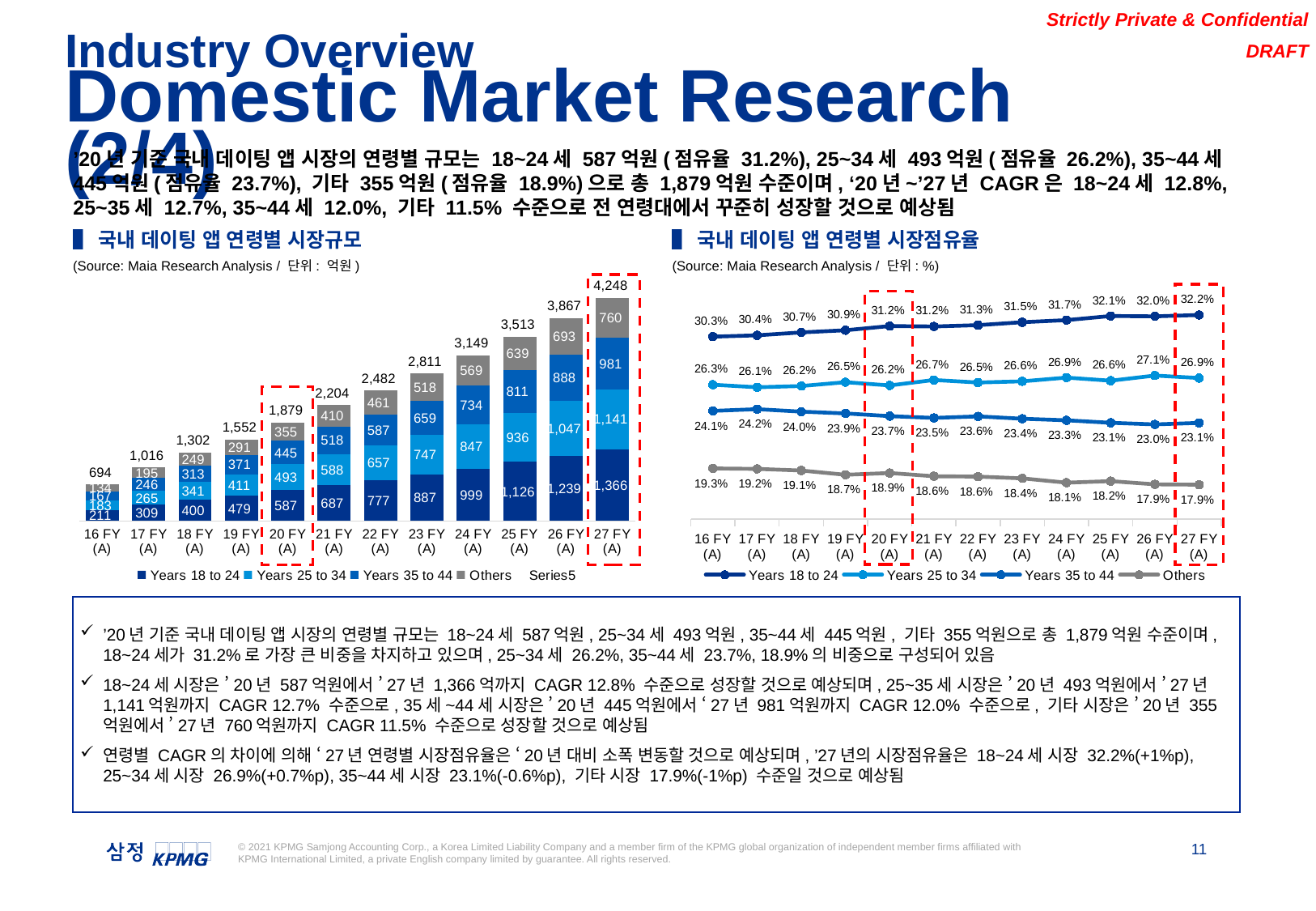

Industry Overview
Domestic Market Research (2/4)
’20년 기준 국내 데이팅 앱 시장의 연령별 규모는 18~24세 587억원(점유율 31.2%), 25~34세 493억원(점유율 26.2%), 35~44세 445억원(점유율 23.7%), 기타 355억원(점유율 18.9%)으로 총 1,879억원 수준이며, ‘20년~’27년 CAGR은 18~24세 12.8%, 25~35세 12.7%, 35~44세 12.0%, 기타 11.5% 수준으로 전 연령대에서 꾸준히 성장할 것으로 예상됨
▌국내 데이팅 앱 연령별 시장규모
▌국내 데이팅 앱 연령별 시장점유율
(Source: Maia Research Analysis / 단위: 억원)
(Source: Maia Research Analysis / 단위: %)

### Chart

| Category | Years 18 to 24 | Years 25 to 34 | Years 35 to 44 | Others |
|---|---|---|---|---|
| 16 | 0.3033360455655004 | 0.2629780309194467 | 0.24100895036615133 | 0.19267697314890156 |
| 17 | 0.3044397463002114 | 0.2608211861577835 | 0.24246133303660844 | 0.1922777345053967 |
| 18 | 0.30689804772234275 | 0.26186550976138834 | 0.24034707158351412 | 0.1908893709327549 |
| 19 | 0.30870040043684016 | 0.26508918820531485 | 0.23887877684747 | 0.18733163451037496 |
| 20 | 0.31222943722943725 | 0.2623857623857624 | 0.2365921115921116 | 0.18879268879268882 |
| 21 | 0.3118880401907008 | 0.2669298200645922 | 0.2350950940687959 | 0.18608704567591122 |
| 22 | 0.3130122017847387 | 0.2647969404480059 | 0.23638681478783466 | 0.1858040429794209 |
| 23 | 0.31544460524200035 | 0.2658385592538993 | 0.2344026370799164 | 0.18431419842418398 |
| 24 | 0.3172210858721786 | 0.2689561129651559 | 0.23310725948254207 | 0.18071554168012346 |
| 25 | 0.32066913302235805 | 0.26633424481261064 | 0.2310117419977481 | 0.18198488016728326 |
| 26 | 0.3203962942397054 | 0.2706841628430312 | 0.22962270216559016 | 0.17929684075167313 |
| 27 | 0.3215055193509775 | 0.26857294853038965 | 0.23090836547413215 | 0.17901316664450057 |

### Chart

| Category | Years 18 to 24 | Years 25 to 34 | Years 35 to 44 | Others |  |
|---|---|---|---|---|---|
| 16 | 210.632 | 182.608 | 167.35299999999998 | 133.792 | 694.385 |
| 17 | 309.168 | 264.872 | 246.227 | 195.264 | 1015.531 |
| 18 | 399.681 | 341.034 | 313.01 | 248.6 | 1302.3249999999998 |
| 19 | 479.12 | 411.43299999999994 | 370.75300000000004 | 290.749 | 1552.055 |
| 20 | 586.809 | 493.13199999999995 | 444.655 | 354.82 | 1879.4159999999997 |
| 21 | 687.492 | 588.391 | 518.2180000000001 | 410.19 | 2204.2909999999997 |
| 22 | 776.875 | 657.2080000000001 | 586.696 | 461.153 | 2481.932 |
| 23 | 886.711 | 747.2689999999999 | 658.903 | 518.105 | 2810.988 |
| 24 | 998.92 | 846.935 | 734.0479999999999 | 569.068 | 3148.9709999999995 |
| 25 | 1126.384 | 935.5270000000002 | 811.453 | 639.241 | 3512.605 |
| 26 | 1238.819 | 1046.606 | 887.8409999999999 | 693.255 | 3866.521 |
| 27 | 1365.8310000000001 | 1140.961 | 980.953 | 760.49 | 4248.235000000001 |

’20년 기준 국내 데이팅 앱 시장의 연령별 규모는 18~24세 587억원, 25~34세 493억원, 35~44세 445억원, 기타 355억원으로 총 1,879억원 수준이며, 18~24세가 31.2%로 가장 큰 비중을 차지하고 있으며, 25~34세 26.2%, 35~44세 23.7%, 18.9%의 비중으로 구성되어 있음
18~24세 시장은 ’20년 587억원에서 ’27년 1,366억까지 CAGR 12.8% 수준으로 성장할 것으로 예상되며, 25~35세 시장은 ’20년 493억원에서 ’27년 1,141억원까지 CAGR 12.7% 수준으로, 35세~44세 시장은 ’20년 445억원에서 ‘27년 981억원까지 CAGR 12.0% 수준으로, 기타 시장은 ’20년 355억원에서 ’27년 760억원까지 CAGR 11.5% 수준으로 성장할 것으로 예상됨
연령별 CAGR의 차이에 의해 ‘27년 연령별 시장점유율은 ‘20년 대비 소폭 변동할 것으로 예상되며, ’27년의 시장점유율은 18~24세 시장 32.2%(+1%p), 25~34세 시장 26.9%(+0.7%p), 35~44세 시장 23.1%(-0.6%p), 기타 시장 17.9%(-1%p) 수준일 것으로 예상됨